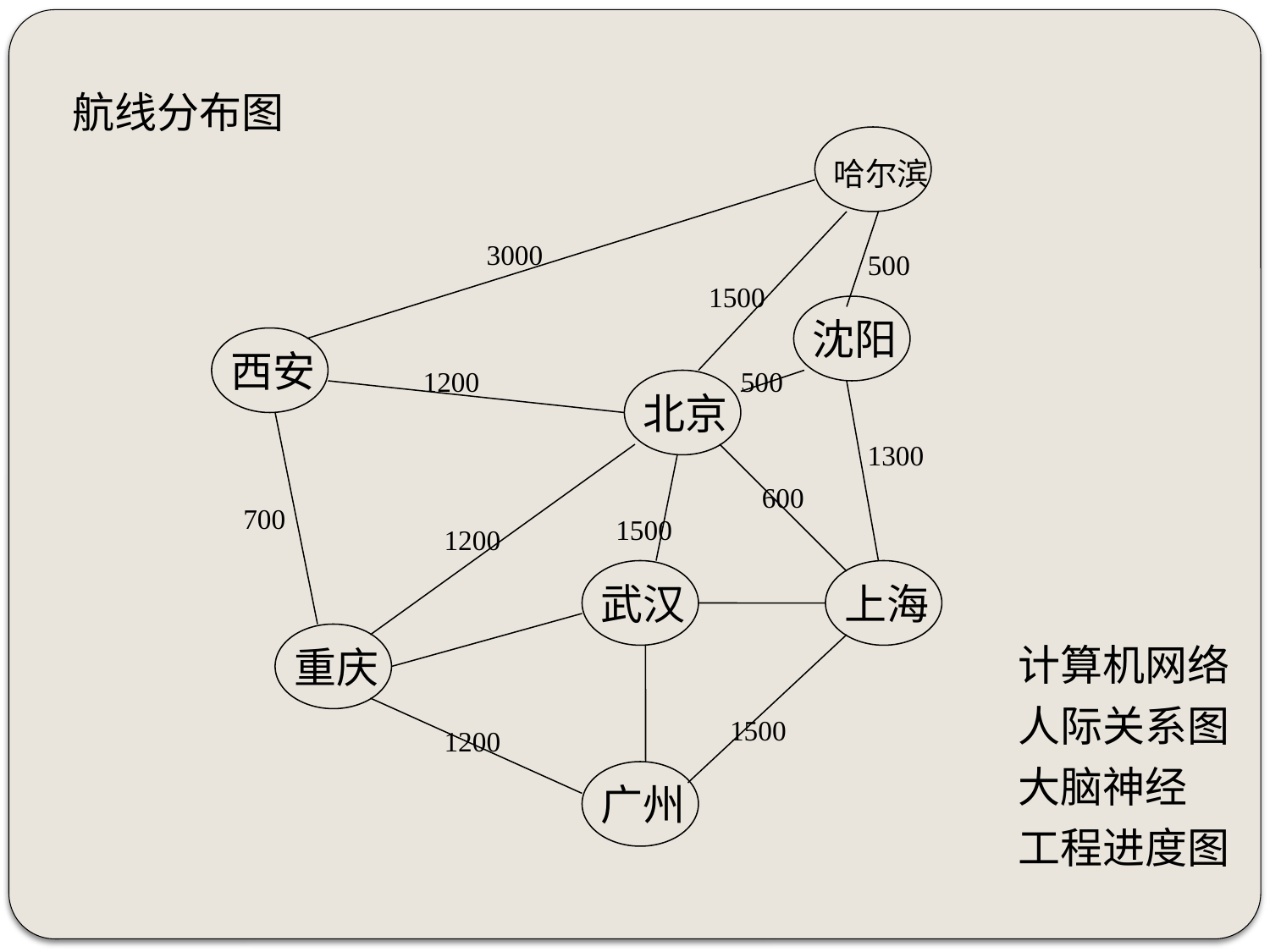

航线分布图

哈尔滨

3000
500
1500

沈阳

西安
1200
500

北京

1300

600
700
1500
1200

武汉

上海

重庆

1500
1200

广州
计算机网络
人际关系图
大脑神经
工程进度图